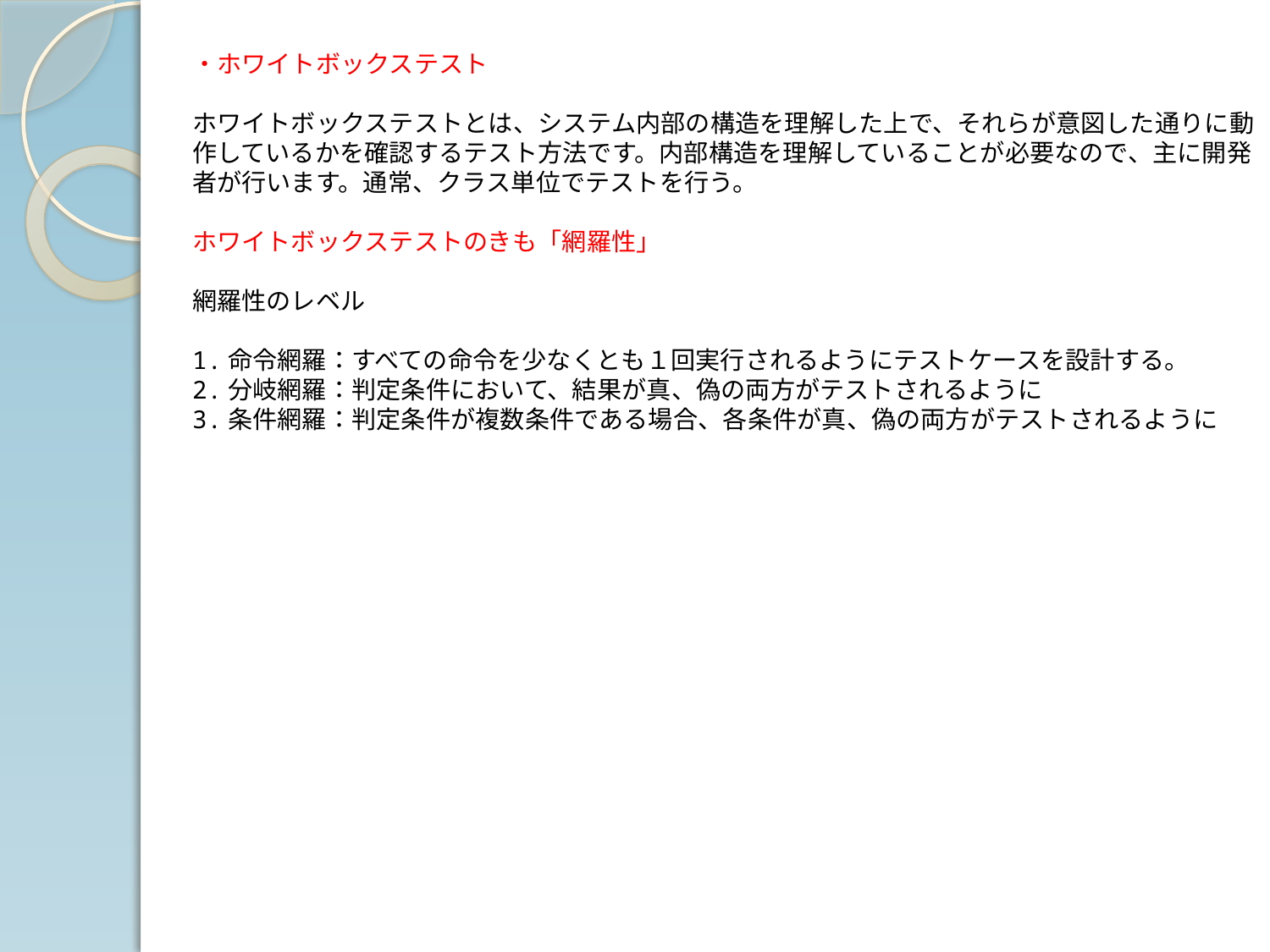

・ホワイトボックステスト

ホワイトボックステストとは、システム内部の構造を理解した上で、それらが意図した通りに動作しているかを確認するテスト方法です。内部構造を理解していることが必要なので、主に開発者が行います。通常、クラス単位でテストを行う。

ホワイトボックステストのきも「網羅性」

網羅性のレベル

1.命令網羅：すべての命令を少なくとも１回実行されるようにテストケースを設計する。
2.分岐網羅：判定条件において、結果が真、偽の両方がテストされるように
3.条件網羅：判定条件が複数条件である場合、各条件が真、偽の両方がテストされるように